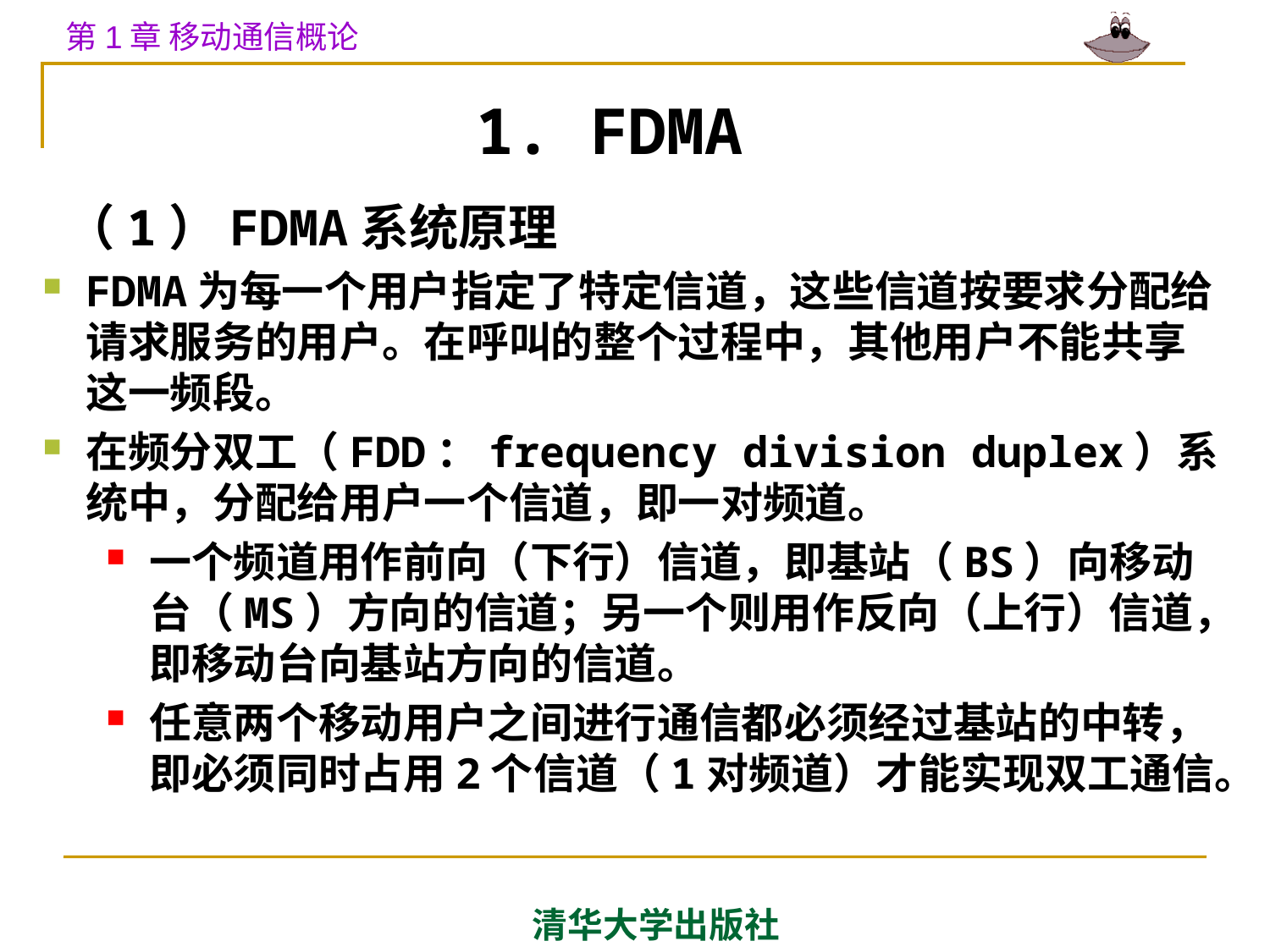

1. FDMA式
 （1）FDMA系统原理
FDMA为每一个用户指定了特定信道，这些信道按要求分配给请求服务的用户。在呼叫的整个过程中，其他用户不能共享这一频段。
在频分双工（FDD：frequency division duplex）系统中，分配给用户一个信道，即一对频道。
一个频道用作前向（下行）信道，即基站（BS）向移动台（MS）方向的信道；另一个则用作反向（上行）信道，即移动台向基站方向的信道。
任意两个移动用户之间进行通信都必须经过基站的中转，即必须同时占用2个信道（1对频道）才能实现双工通信。